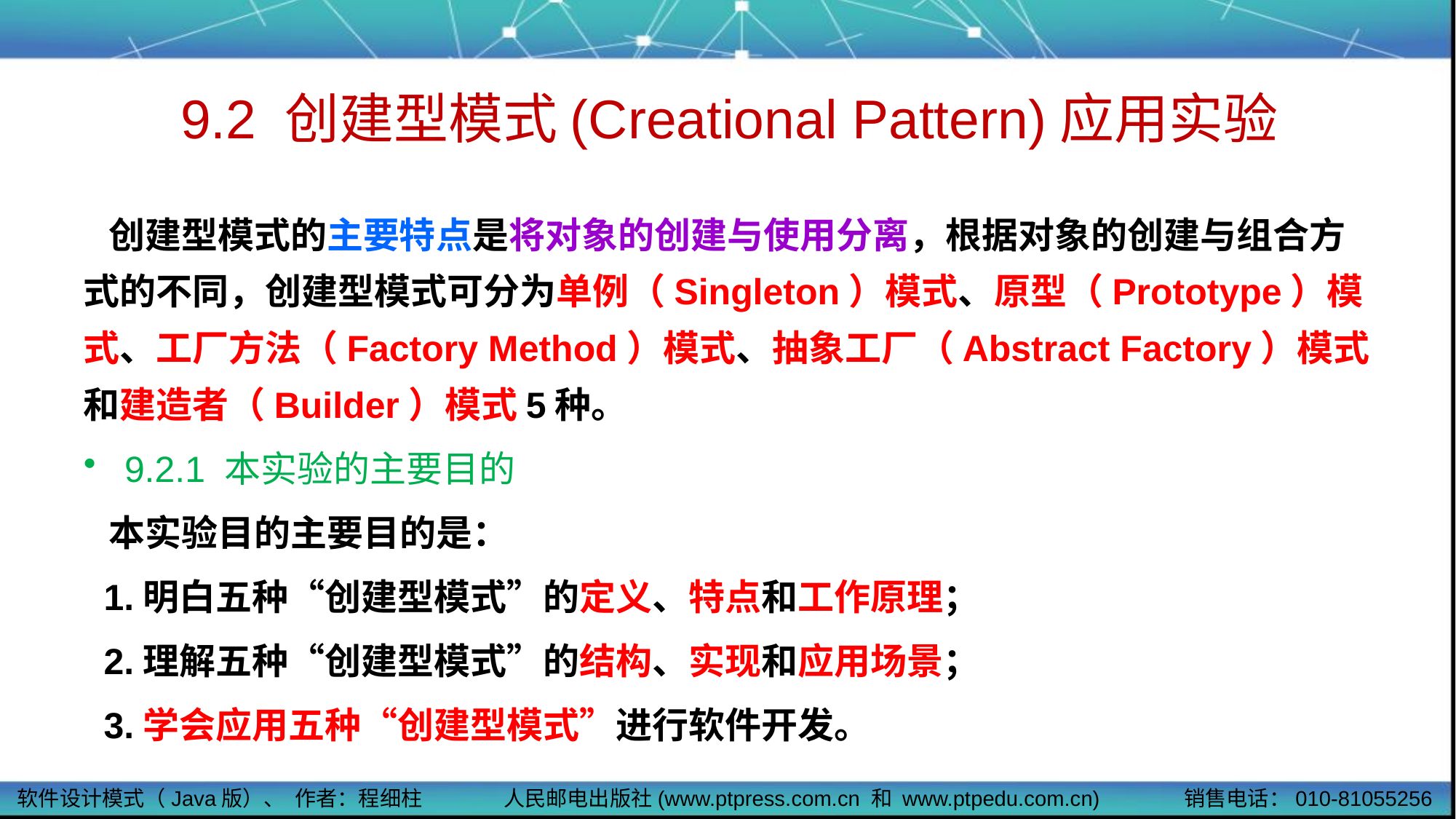

# 9.2 创建型模式(Creational Pattern)应用实验
  创建型模式的主要特点是将对象的创建与使用分离，根据对象的创建与组合方式的不同，创建型模式可分为单例（Singleton）模式、原型（Prototype）模式、工厂方法（Factory Method）模式、抽象工厂（Abstract Factory）模式和建造者（Builder）模式5种。
9.2.1 本实验的主要目的
  本实验目的主要目的是：
  1.明白五种“创建型模式”的定义、特点和工作原理；
  2.理解五种“创建型模式”的结构、实现和应用场景；
  3.学会应用五种“创建型模式”进行软件开发。
软件设计模式（Java版）、  作者：程细柱
人民邮电出版社(www.ptpress.com.cn 和 www.ptpedu.com.cn)
销售电话：010-81055256